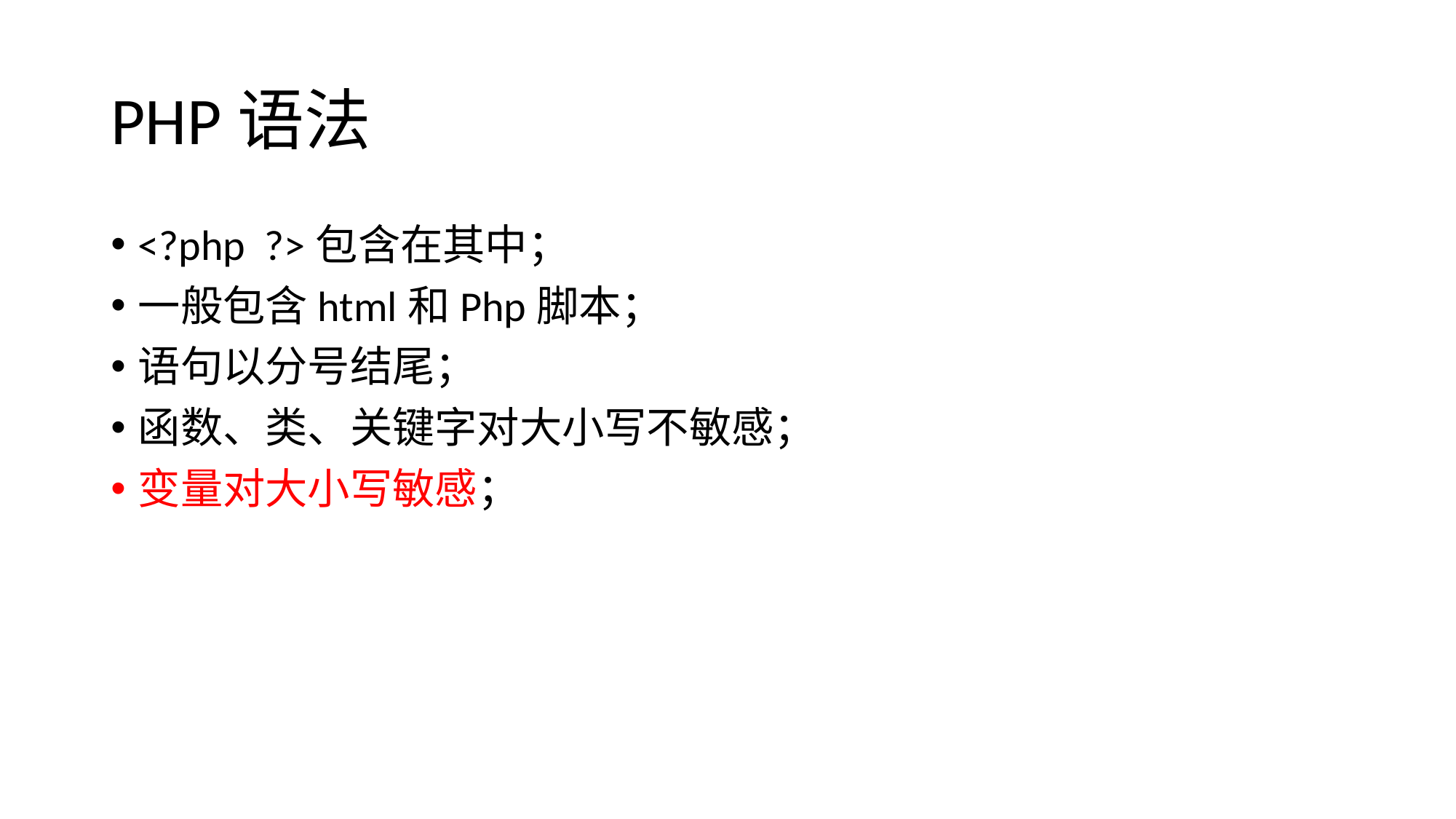

# PHP语法
<?php  ?>包含在其中；
一般包含html和Php脚本；
语句以分号结尾；
函数、类、关键字对大小写不敏感；
变量对大小写敏感；